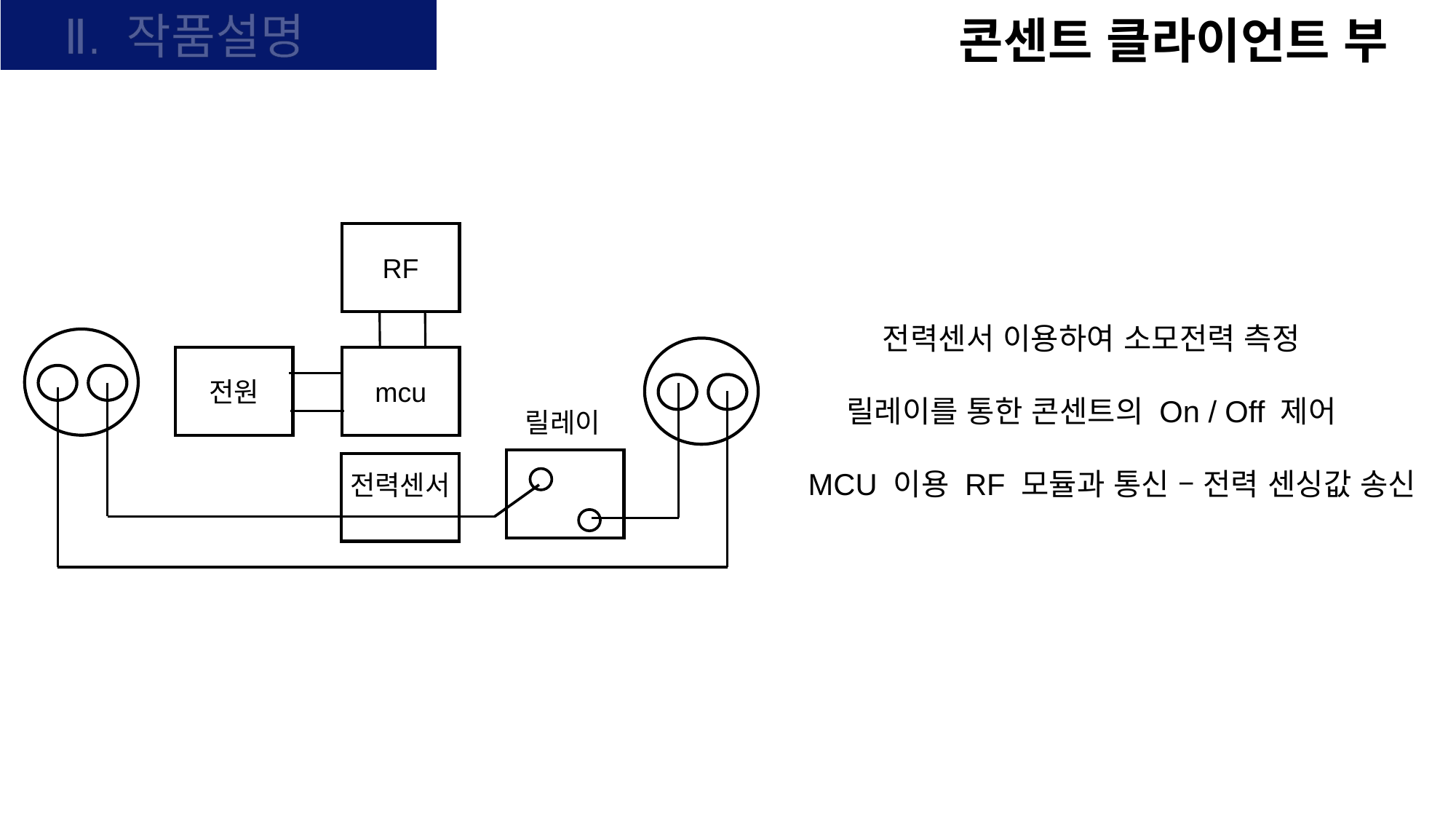

Ⅱ. 작품설명
콘센트 클라이언트 부
RF
전력센서 이용하여 소모전력 측정

릴레이를 통한 콘센트의 On / Off 제어

     MCU 이용 RF 모듈과 통신 – 전력 센싱값 송신

전원
mcu
릴레이

전력센서